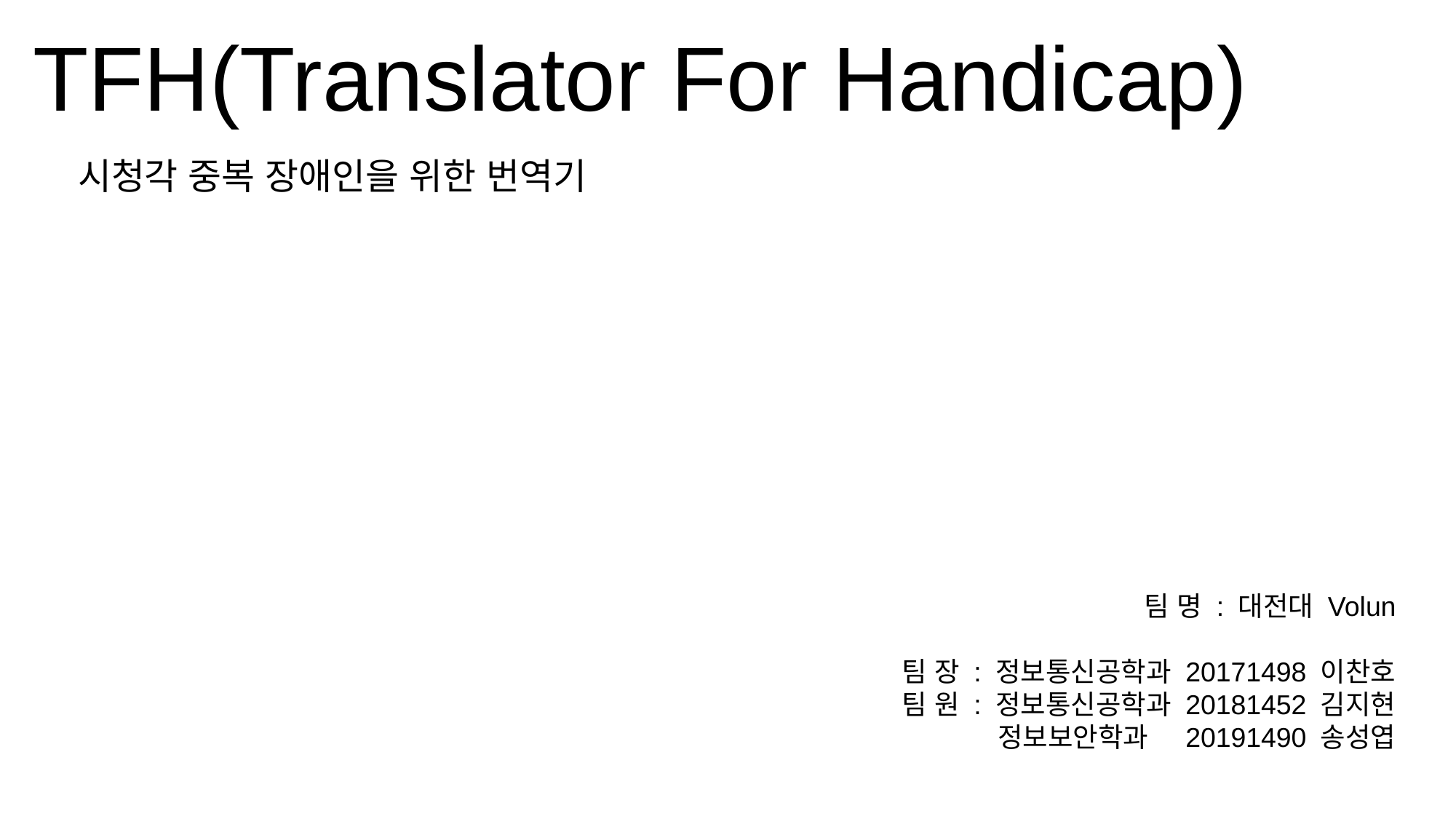

# TFH(Translator For Handicap)
시청각 중복 장애인을 위한 번역기
팀 명 : 대전대 Volun

팀 장 : 정보통신공학과 20171498 이찬호
팀 원 : 정보통신공학과 20181452 김지현
정보보안학과    20191490 송성엽